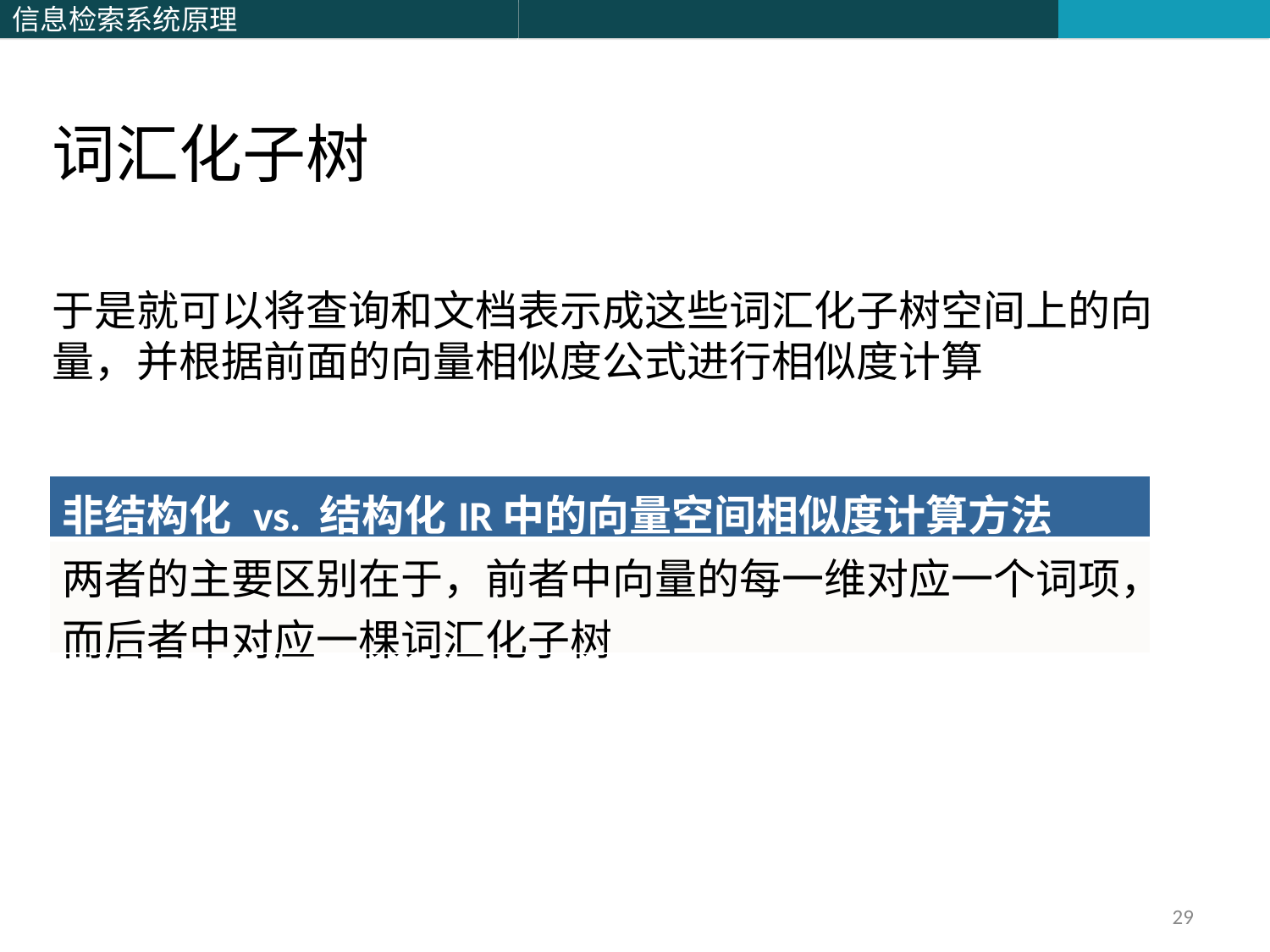

词汇化子树
于是就可以将查询和文档表示成这些词汇化子树空间上的向量，并根据前面的向量相似度公式进行相似度计算

| 非结构化 vs. 结构化IR中的向量空间相似度计算方法 |
| --- |
| 两者的主要区别在于，前者中向量的每一维对应一个词项，而后者中对应一棵词汇化子树 |
29